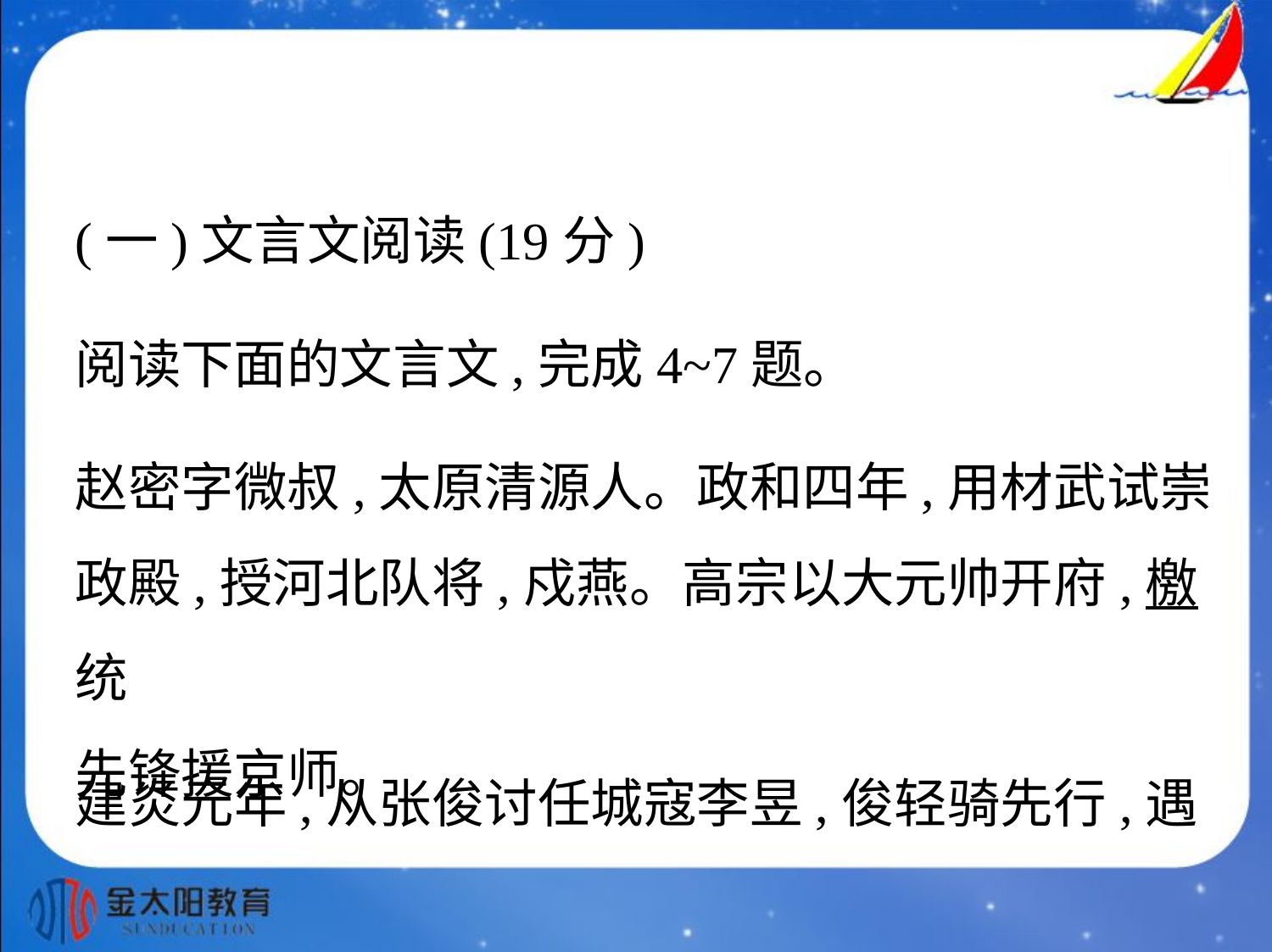

(一)文言文阅读(19分)
阅读下面的文言文,完成4~7题。
赵密字微叔,太原清源人。政和四年,用材武试崇
政殿,授河北队将,戍燕。高宗以大元帅开府,檄统
先锋援京师。
建炎元年,从张俊讨任城寇李昱,俊轻骑先行,遇